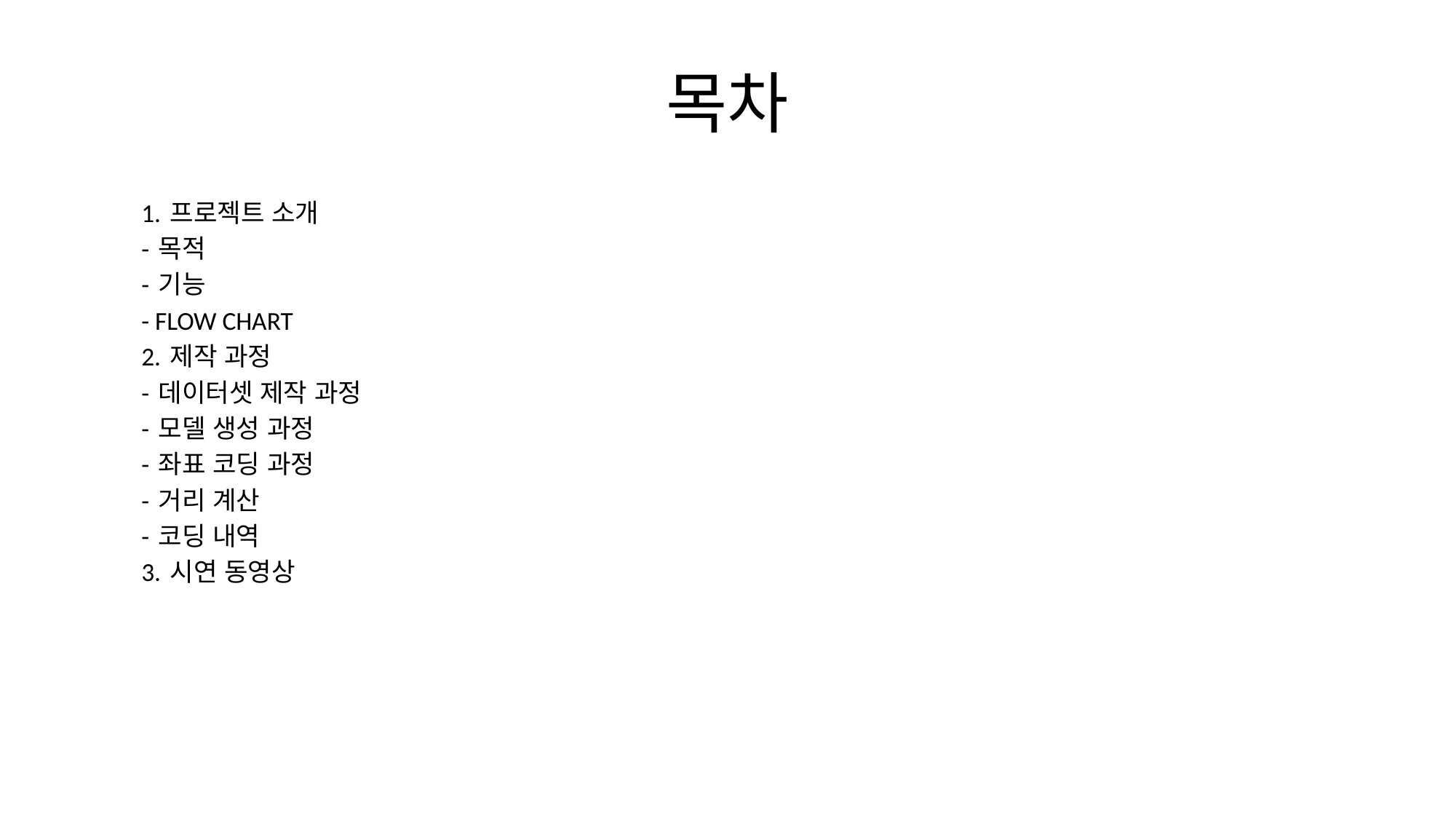

# 목차
				1. 프로젝트 소개
		- 목적
		- 기능
		- FLOW CHART
	2. 제작 과정
 		- 데이터셋 제작 과정
		- 모델 생성 과정
		- 좌표 코딩 과정
		- 거리 계산
		- 코딩 내역
	3. 시연 동영상